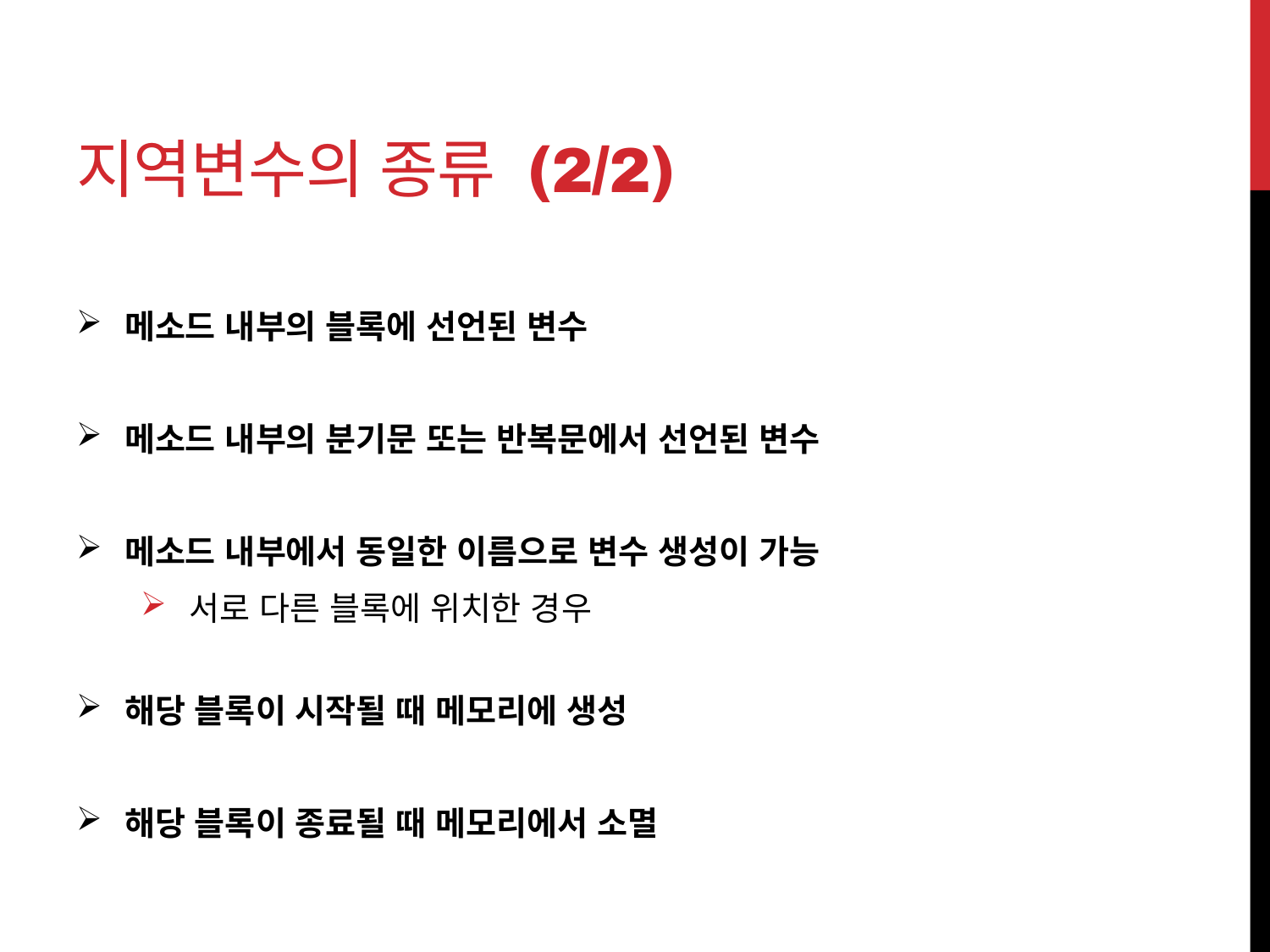

# 지역변수의 종류 (2/2)

메소드 내부의 블록에 선언된 변수

메소드 내부의 분기문 또는 반복문에서 선언된 변수

메소드 내부에서 동일한 이름으로 변수 생성이 가능
서로 다른 블록에 위치한 경우

해당 블록이 시작될 때 메모리에 생성

해당 블록이 종료될 때 메모리에서 소멸